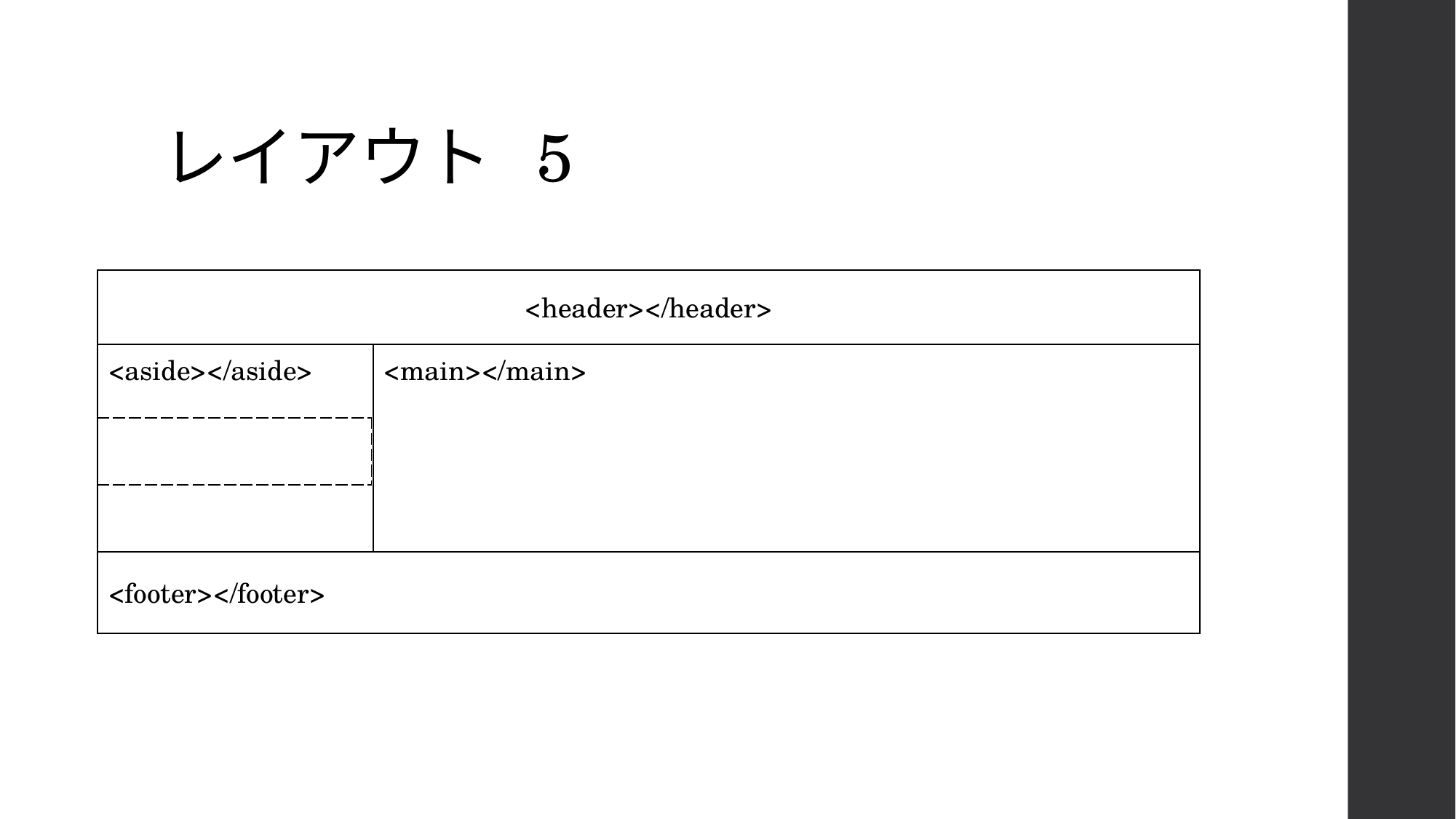

# レイアウト  5
| <header></header> |  |
| --- | --- |
| <aside></aside> | <main></main> |
| <footer></footer> |  |
|  |
| --- |